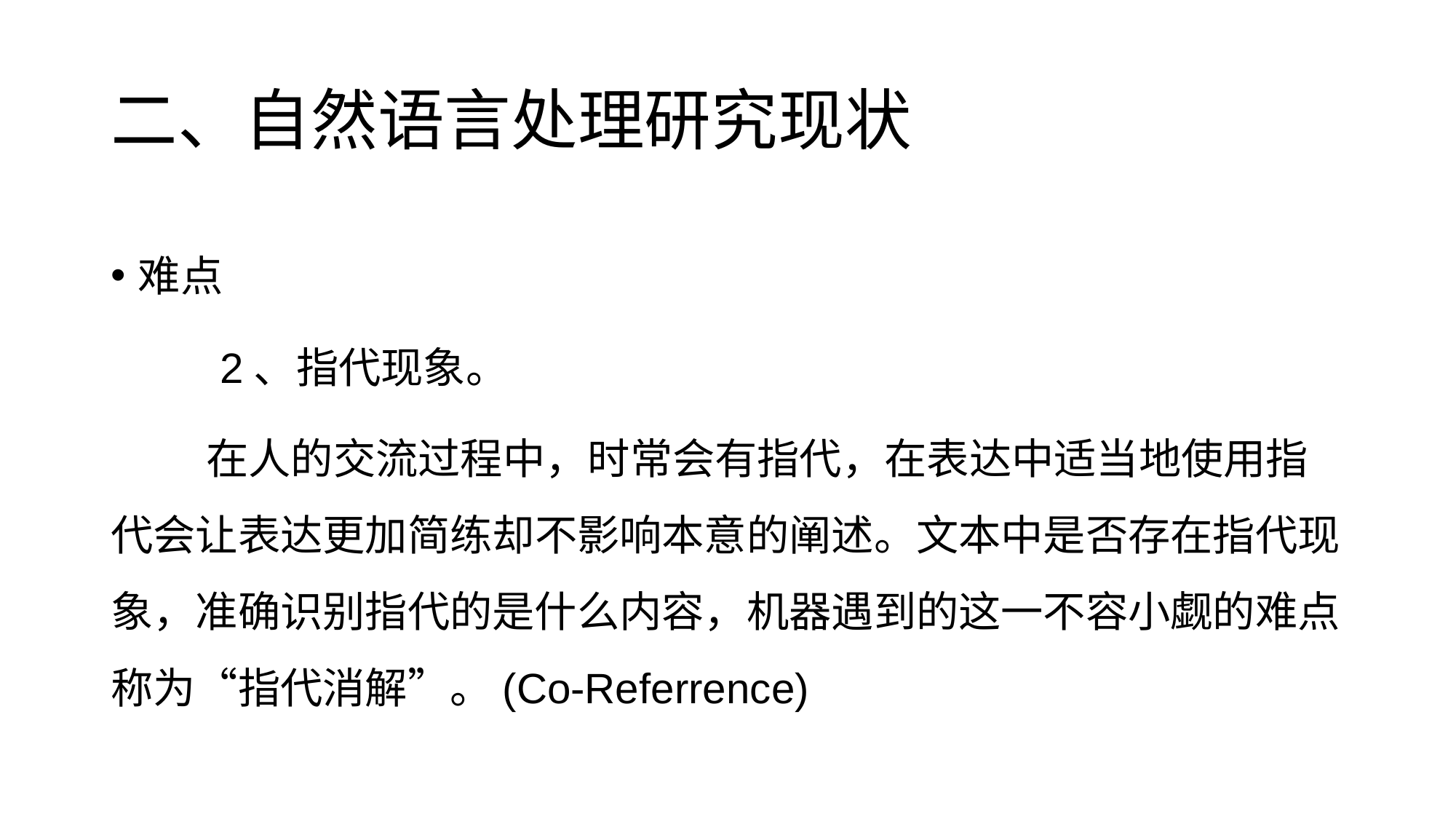

# 二、自然语言处理研究现状
难点
	2、指代现象。
         在人的交流过程中，时常会有指代，在表达中适当地使用指代会让表达更加简练却不影响本意的阐述。文本中是否存在指代现象，准确识别指代的是什么内容，机器遇到的这一不容小觑的难点称为“指代消解”。(Co-Referrence)